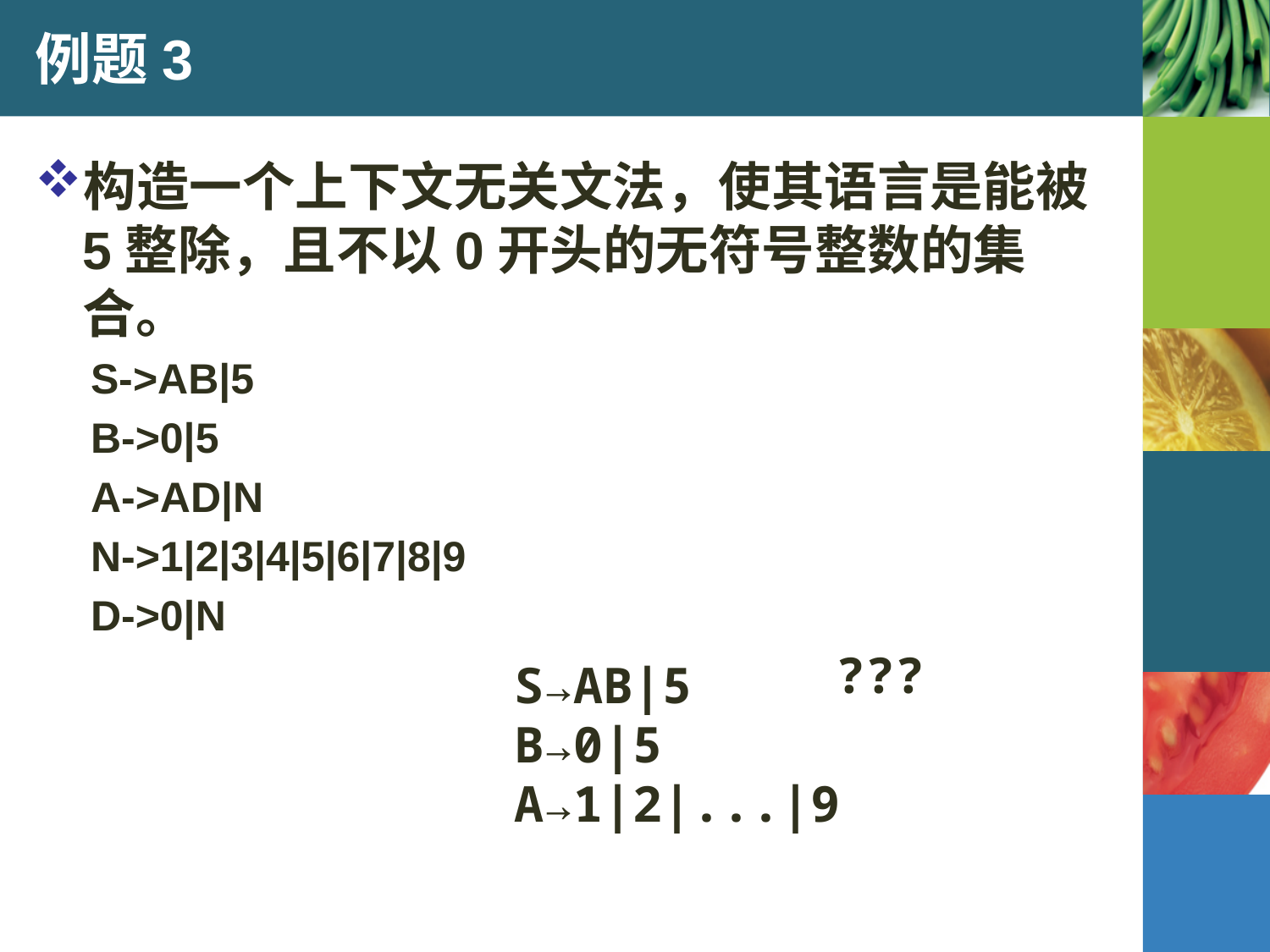

# 例题3
构造一个上下文无关文法，使其语言是能被5整除，且不以0开头的无符号整数的集合。
S->AB|5
B->0|5
A->AD|N
N->1|2|3|4|5|6|7|8|9
D->0|N

???
S→AB|5
B→0|5
A→1|2|...|9